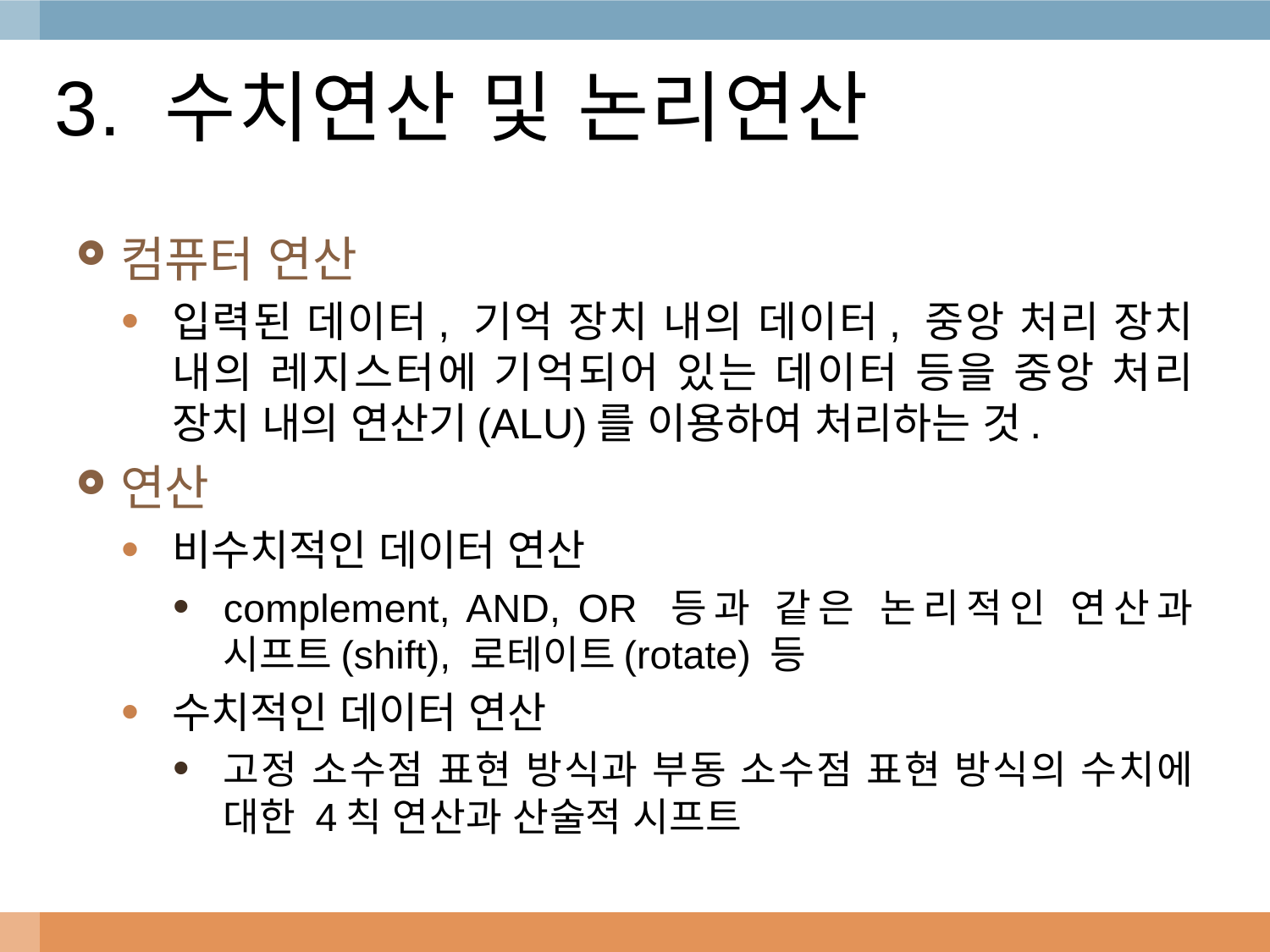

# 3. 수치연산 및 논리연산
컴퓨터 연산
입력된 데이터, 기억 장치 내의 데이터, 중앙 처리 장치 내의 레지스터에 기억되어 있는 데이터 등을 중앙 처리 장치 내의 연산기(ALU)를 이용하여 처리하는 것.
연산
비수치적인 데이터 연산
complement, AND, OR 등과 같은 논리적인 연산과 시프트(shift), 로테이트(rotate) 등
수치적인 데이터 연산
고정 소수점 표현 방식과 부동 소수점 표현 방식의 수치에 대한 4칙 연산과 산술적 시프트